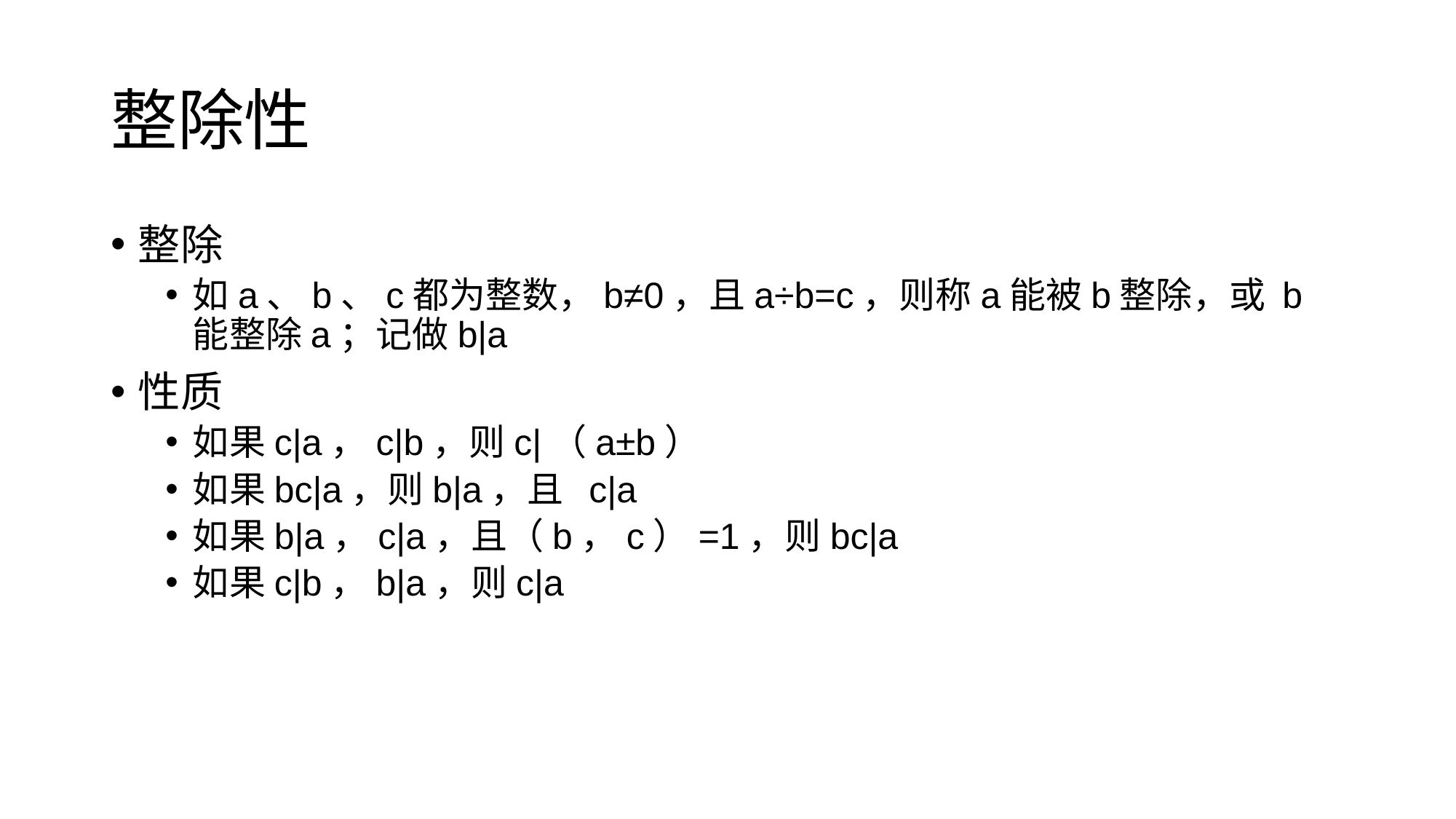

# 整除性
整除
如a、b、c都为整数，b≠0，且a÷b=c，则称a能被b整除，或 b能整除a；记做b|a
性质
如果c|a，c|b，则c|（a±b）
如果bc|a，则b|a，且  c|a
如果b|a，c|a，且（b，c）=1，则bc|a
如果c|b，b|a，则c|a